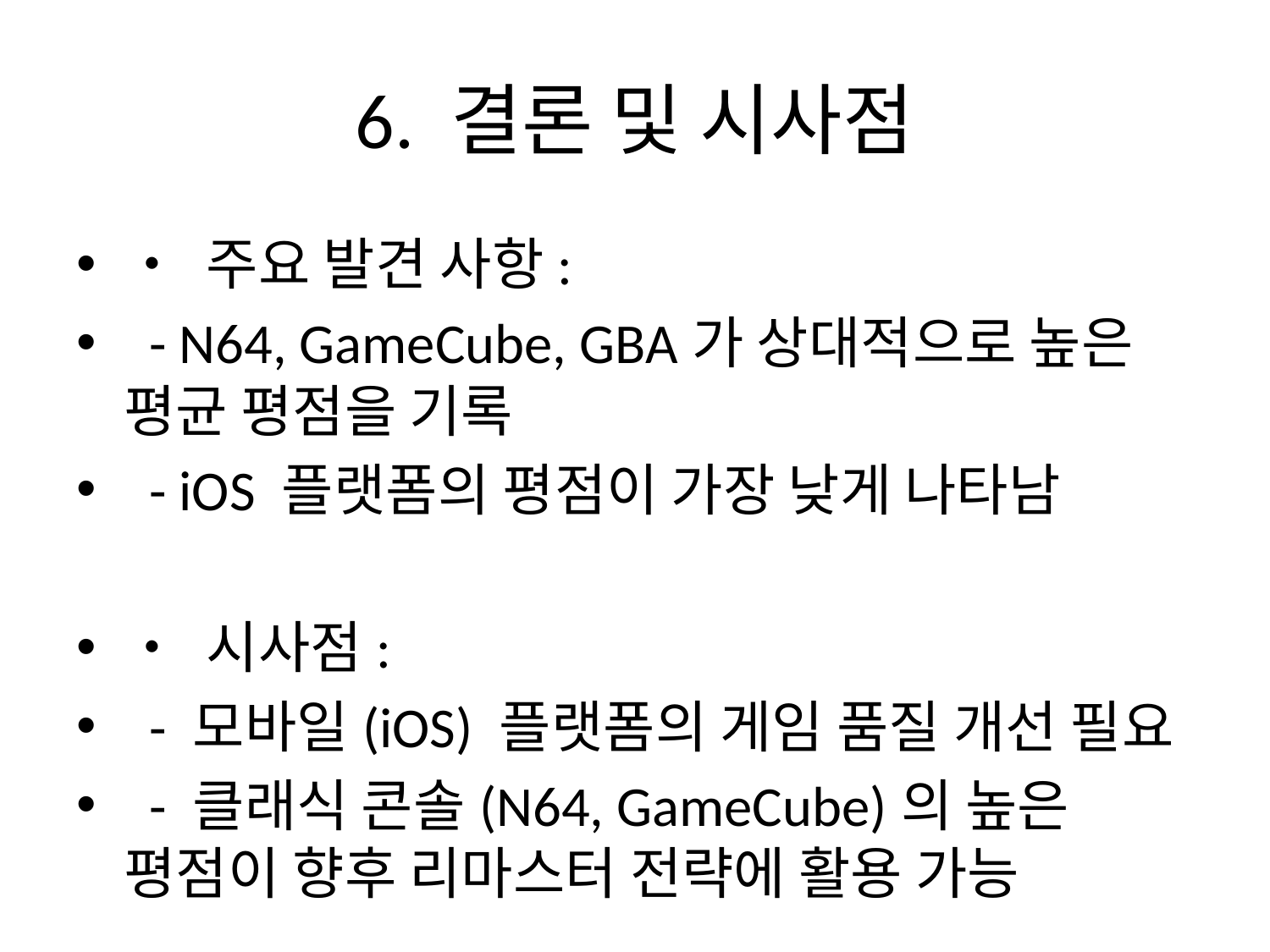

# 6. 결론 및 시사점
• 주요 발견 사항:
  - N64, GameCube, GBA가 상대적으로 높은 평균 평점을 기록
  - iOS 플랫폼의 평점이 가장 낮게 나타남

• 시사점:
  - 모바일(iOS) 플랫폼의 게임 품질 개선 필요
  - 클래식 콘솔(N64, GameCube)의 높은 평점이 향후 리마스터 전략에 활용 가능

• 분석의 한계:
  - 게임 장르, 출시 연도 등의 변수 고려 필요
  - iOS의 경우 샘플 수가 적어 해석에 주의 필요